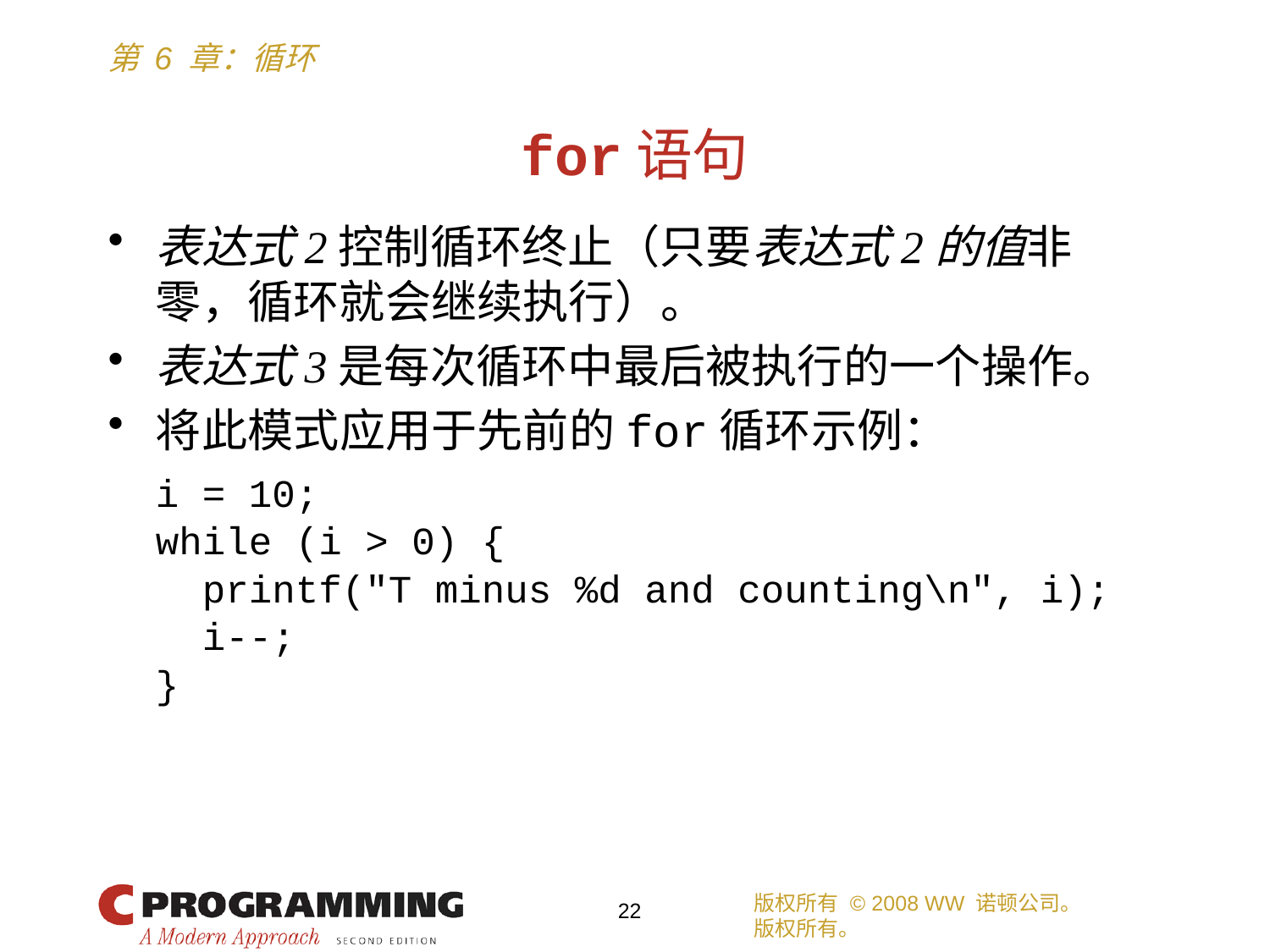

# for语句
表达式2控制循环终止（只要表达式2的值非零，循环就会继续执行）。
表达式3是每次循环中最后被执行的一个操作。
将此模式应用于先前的for循环示例：
	i = 10;
	while (i > 0) {
	  printf("T minus %d and counting\n", i);
	  i--;
	}
版权所有 © 2008 WW 诺顿公司。
版权所有。
22